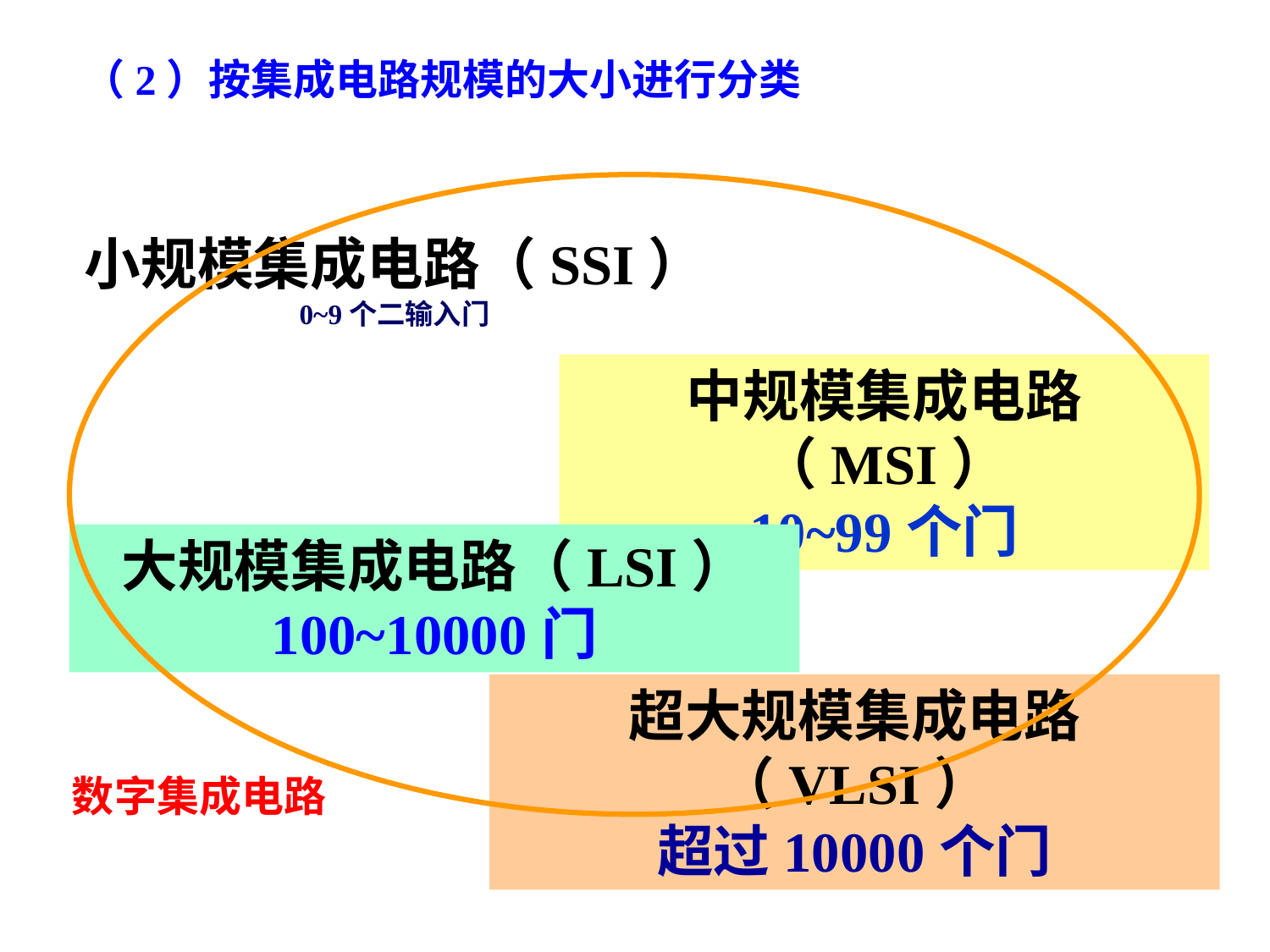

（2）按集成电路规模的大小进行分类

数字集成电路
小规模集成电路（SSI）
0~9个二输入门
中规模集成电路（MSI）
10~99个门
大规模集成电路（LSI）
100~10000门
超大规模集成电路（VLSI）
超过10000个门